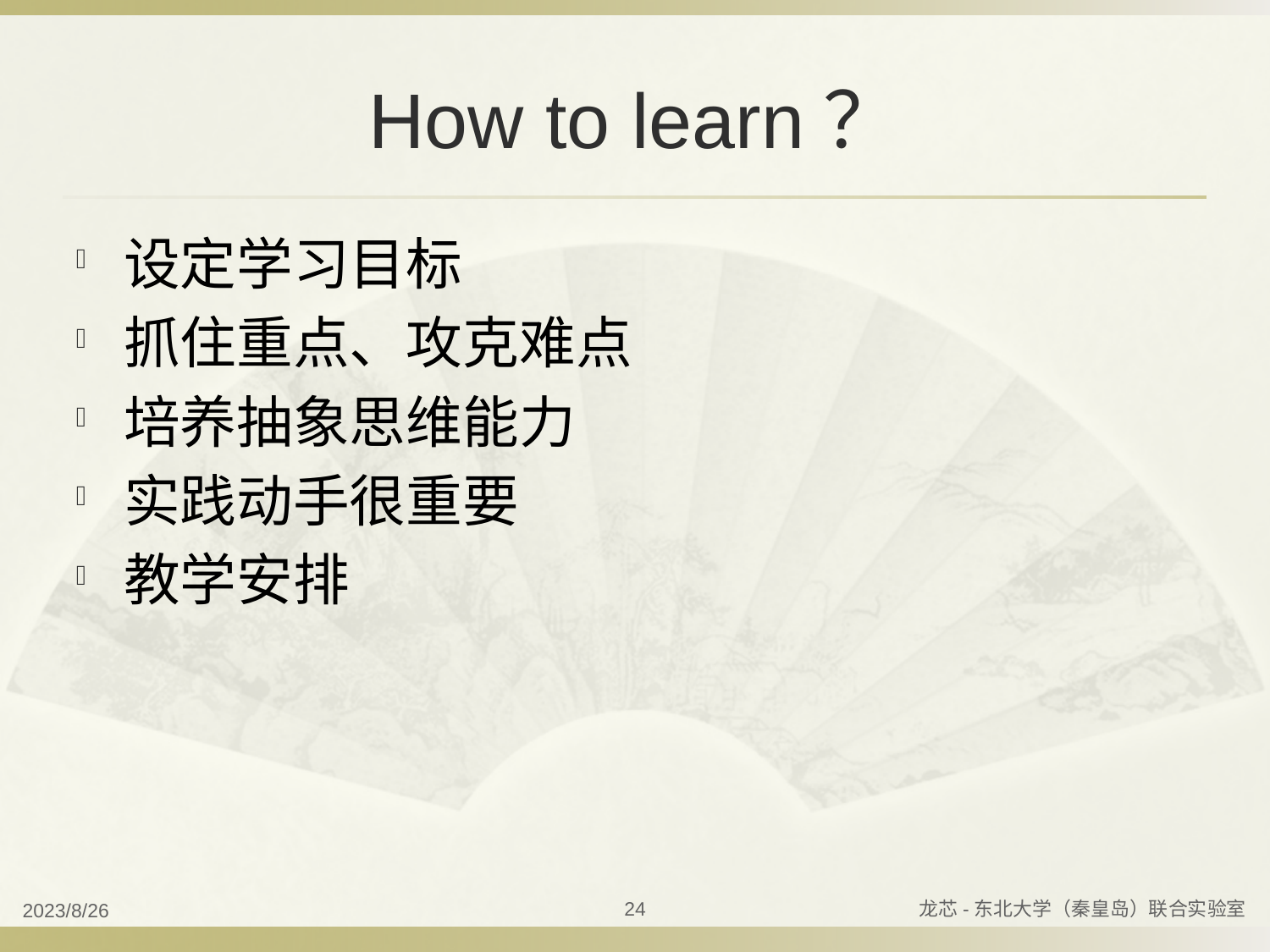

# How to learn？
设定学习目标
抓住重点、攻克难点
培养抽象思维能力
实践动手很重要
教学安排
2023/8/26
24
龙芯-东北大学（秦皇岛）联合实验室